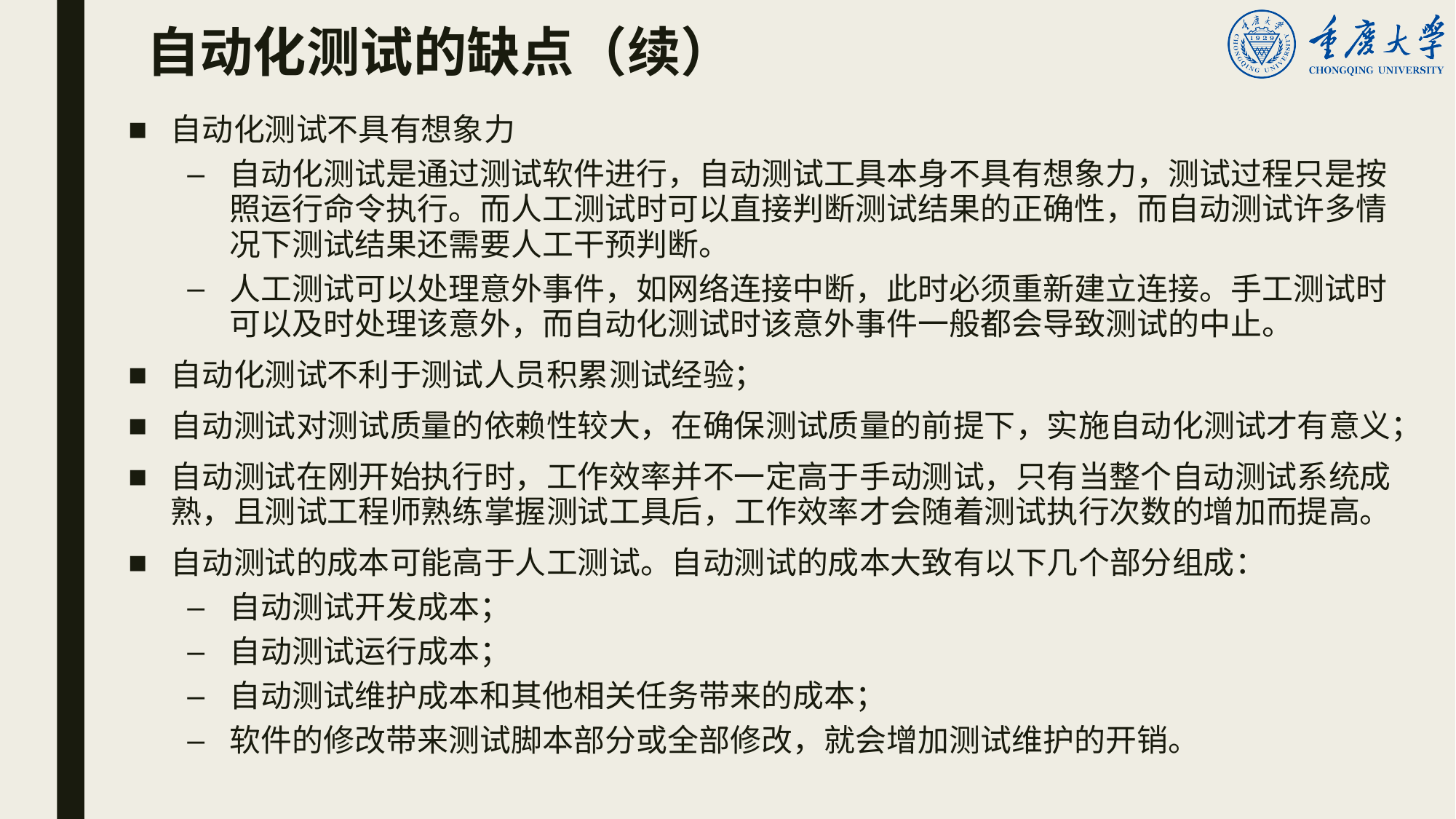

# 自动化测试的缺点（续）
自动化测试不具有想象力
自动化测试是通过测试软件进行，自动测试工具本身不具有想象力，测试过程只是按照运行命令执行。而人工测试时可以直接判断测试结果的正确性，而自动测试许多情况下测试结果还需要人工干预判断。
人工测试可以处理意外事件，如网络连接中断，此时必须重新建立连接。手工测试时可以及时处理该意外，而自动化测试时该意外事件一般都会导致测试的中止。
自动化测试不利于测试人员积累测试经验；
自动测试对测试质量的依赖性较大，在确保测试质量的前提下，实施自动化测试才有意义；
自动测试在刚开始执行时，工作效率并不一定高于手动测试，只有当整个自动测试系统成熟，且测试工程师熟练掌握测试工具后，工作效率才会随着测试执行次数的增加而提高。
自动测试的成本可能高于人工测试。自动测试的成本大致有以下几个部分组成：
自动测试开发成本；
自动测试运行成本；
自动测试维护成本和其他相关任务带来的成本；
软件的修改带来测试脚本部分或全部修改，就会增加测试维护的开销。